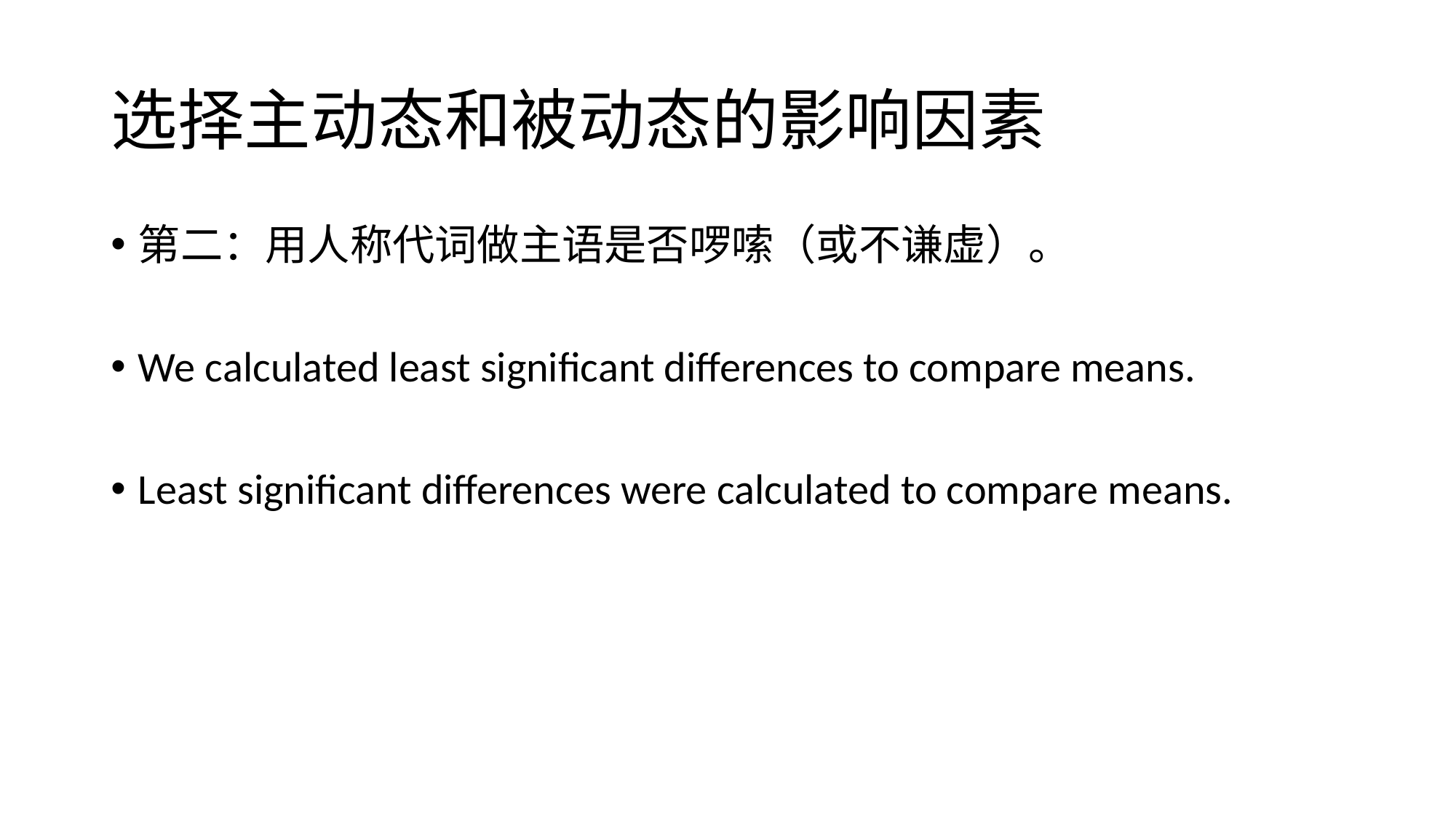

# 选择主动态和被动态的影响因素
第二：用人称代词做主语是否啰嗦（或不谦虚）。

We calculated least significant differences to compare means.

Least significant differences were calculated to compare means.